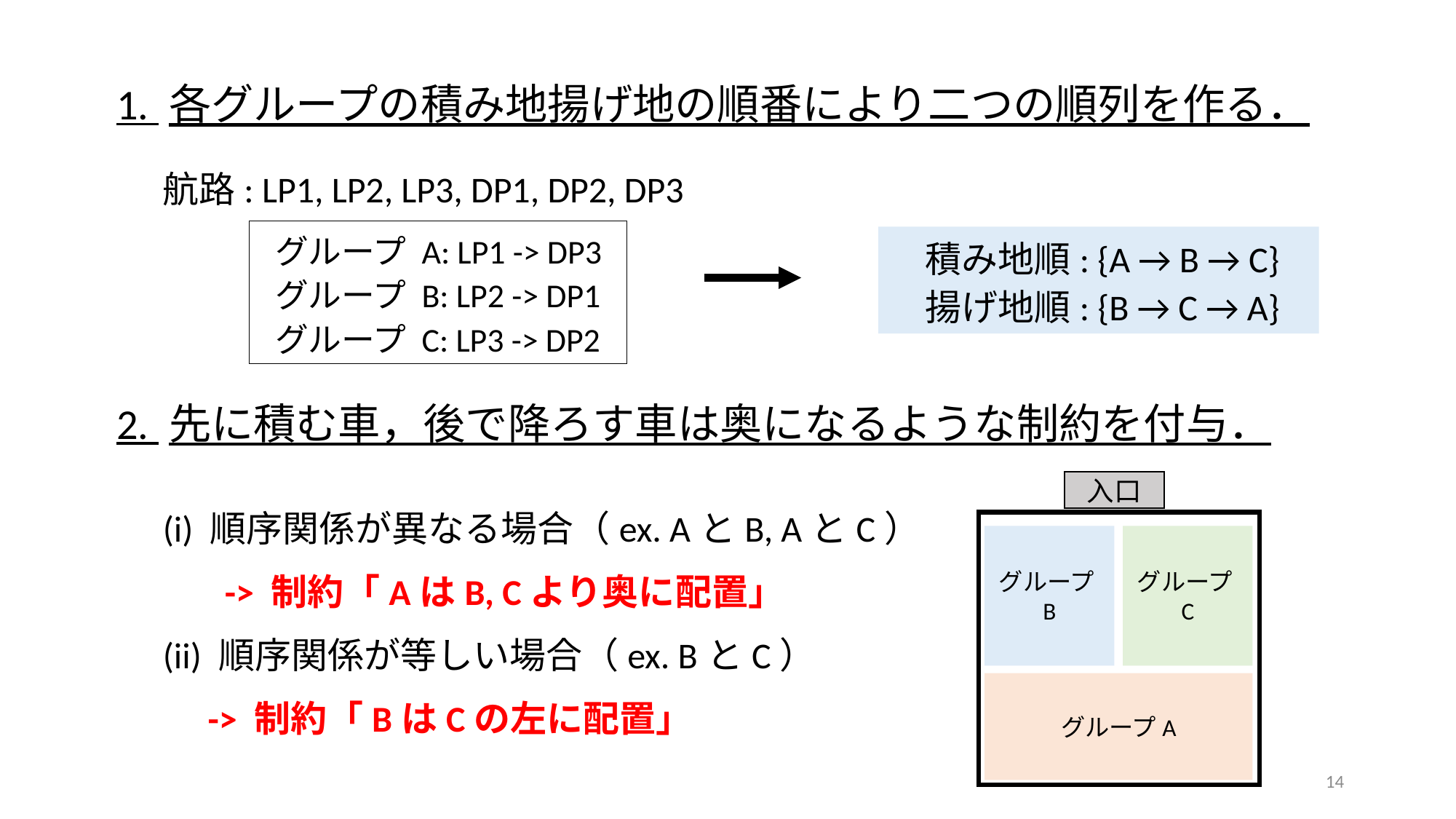

1. 各グループの積み地揚げ地の順番により二つの順列を作る．
航路: LP1, LP2, LP3, DP1, DP2, DP3
 グループ A: LP1 -> DP3
 グループ B: LP2 -> DP1
 グループ C: LP3 -> DP2
　積み地順: {A → B → C}
　揚げ地順: {B → C → A}
2. 先に積む車，後で降ろす車は奥になるような制約を付与．
入口
(i) 順序関係が異なる場合（ex. AとB, AとC）
 　-> 制約「AはB, Cより奥に配置」
(ii) 順序関係が等しい場合（ex. BとC）
　-> 制約「BはCの左に配置」

グループB
グループC
グループA
14